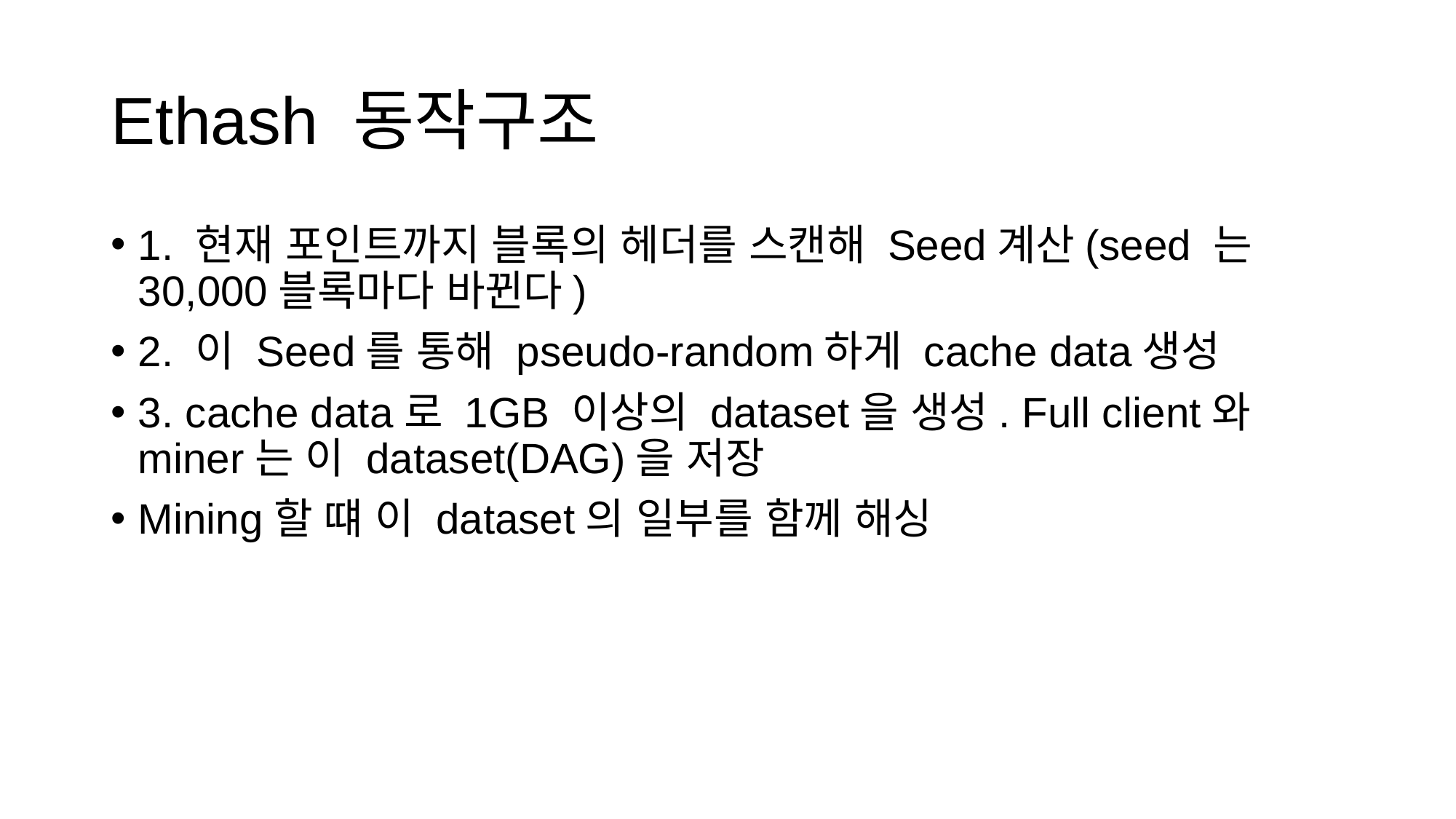

# Ethash 동작구조
1. 현재 포인트까지 블록의 헤더를 스캔해 Seed계산(seed 는 30,000블록마다 바뀐다)
2. 이 Seed를 통해 pseudo-random하게 cache data생성
3. cache data로 1GB 이상의 dataset을 생성. Full client와 miner는 이 dataset(DAG)을 저장
Mining할 떄 이 dataset의 일부를 함께 해싱